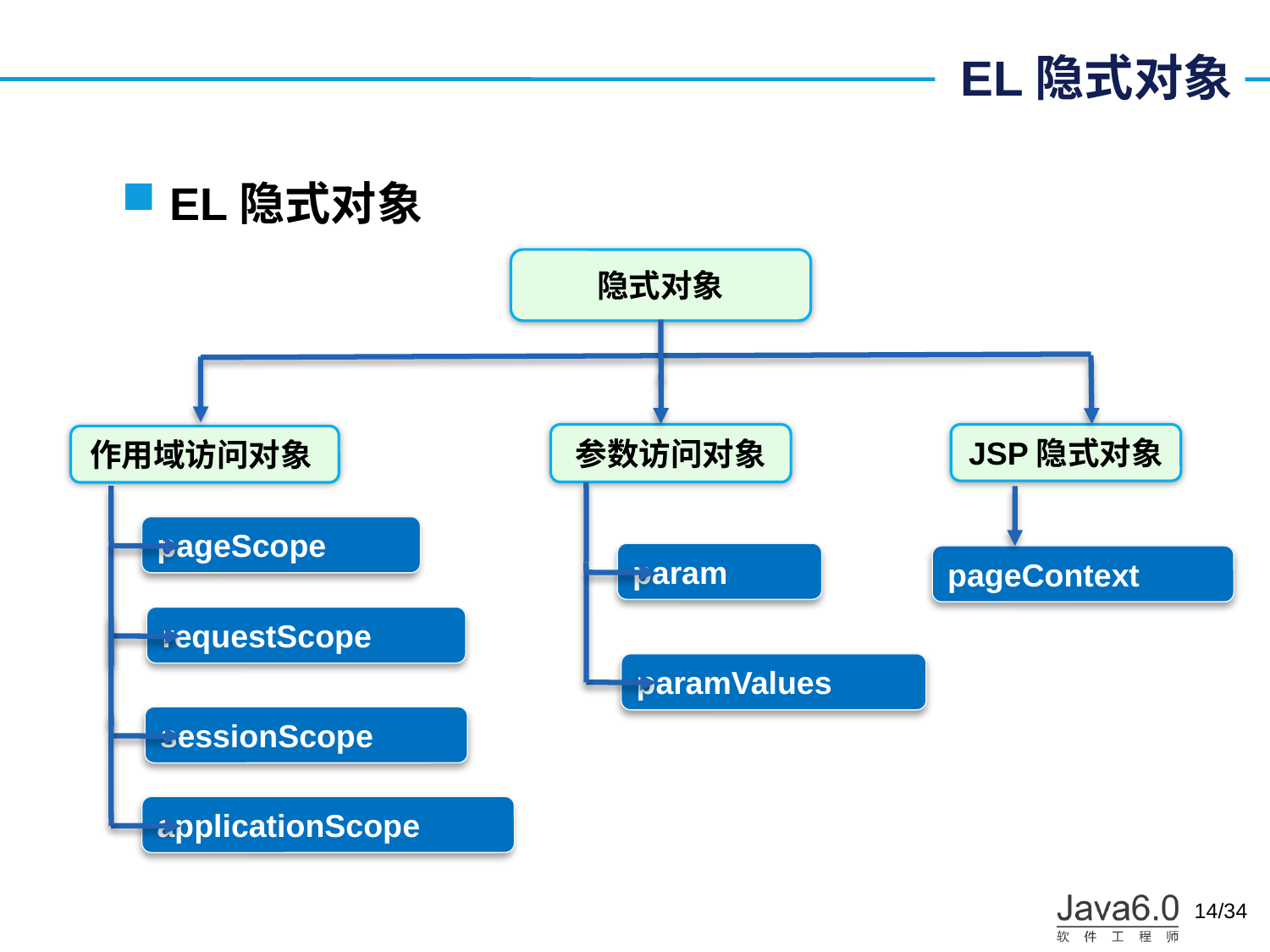

# EL隐式对象
EL隐式对象

隐式对象

JSP隐式对象
参数访问对象
作用域访问对象

pageScope
param
pageContext

requestScope

paramValues

sessionScope

applicationScope

14/34